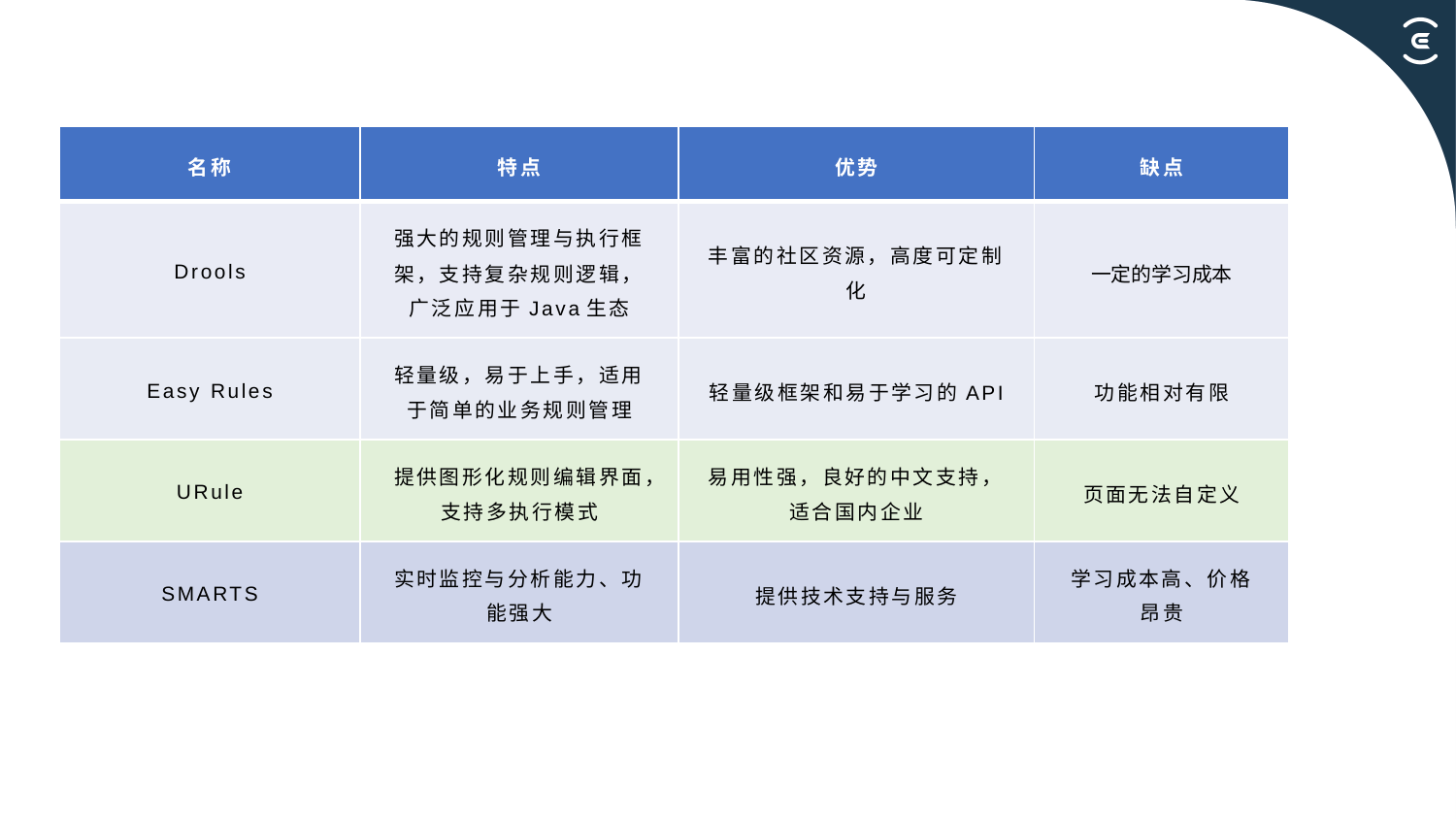

| 名称 | 特点 | 优势 | 缺点 |
| --- | --- | --- | --- |
| Drools | 强大的规则管理与执行框架，支持复杂规则逻辑，广泛应用于Java生态 | 丰富的社区资源，高度可定制化 | 一定的学习成本 |
| Easy Rules | 轻量级，易于上手，适用于简单的业务规则管理 | 轻量级框架和易于学习的API | 功能相对有限 |
| URule | 提供图形化规则编辑界面，支持多执行模式 | 易用性强，良好的中文支持，适合国内企业 | 页面无法自定义 |
| SMARTS | 实时监控与分析能力、功能强大 | 提供技术支持与服务 | 学习成本高、价格昂贵 |